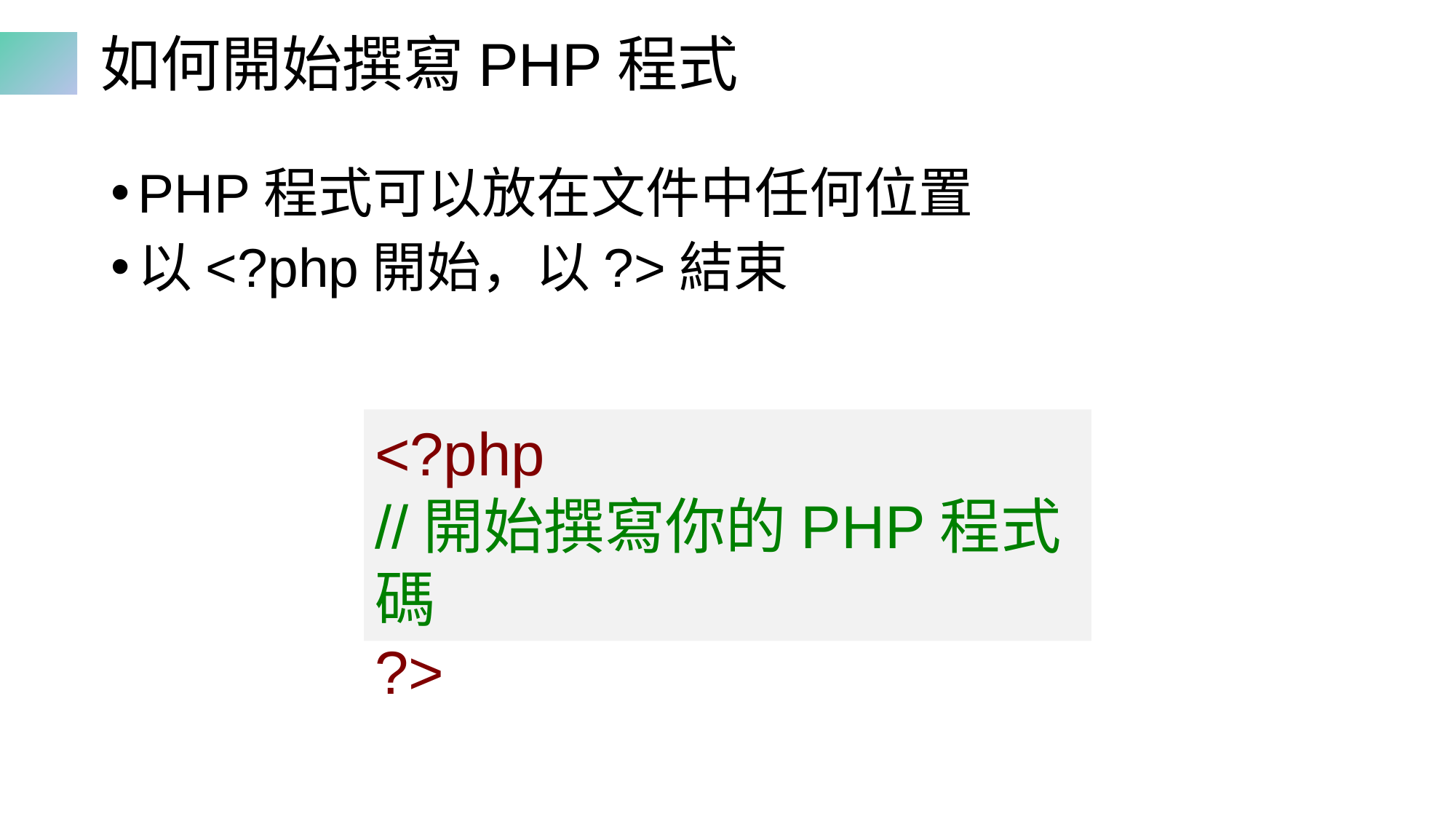

# 如何開始撰寫PHP程式
PHP程式可以放在文件中任何位置
以<?php開始，以?>結束
<?php
//開始撰寫你的PHP程式碼
?>